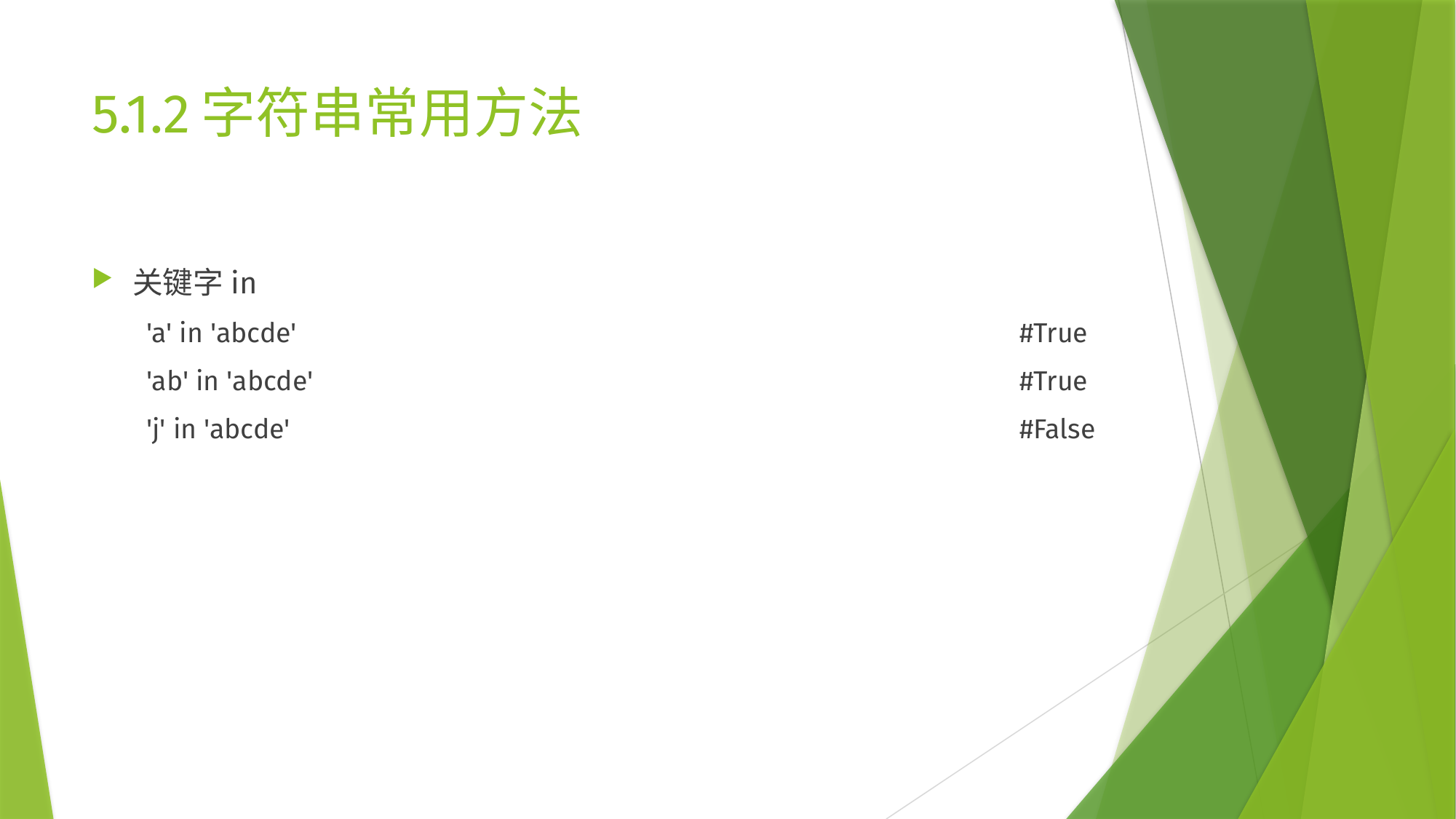

# 5.1.2	字符串常用方法
关键字in
'a' in 'abcde'							#True
'ab' in 'abcde'							#True
'j' in 'abcde'							#False